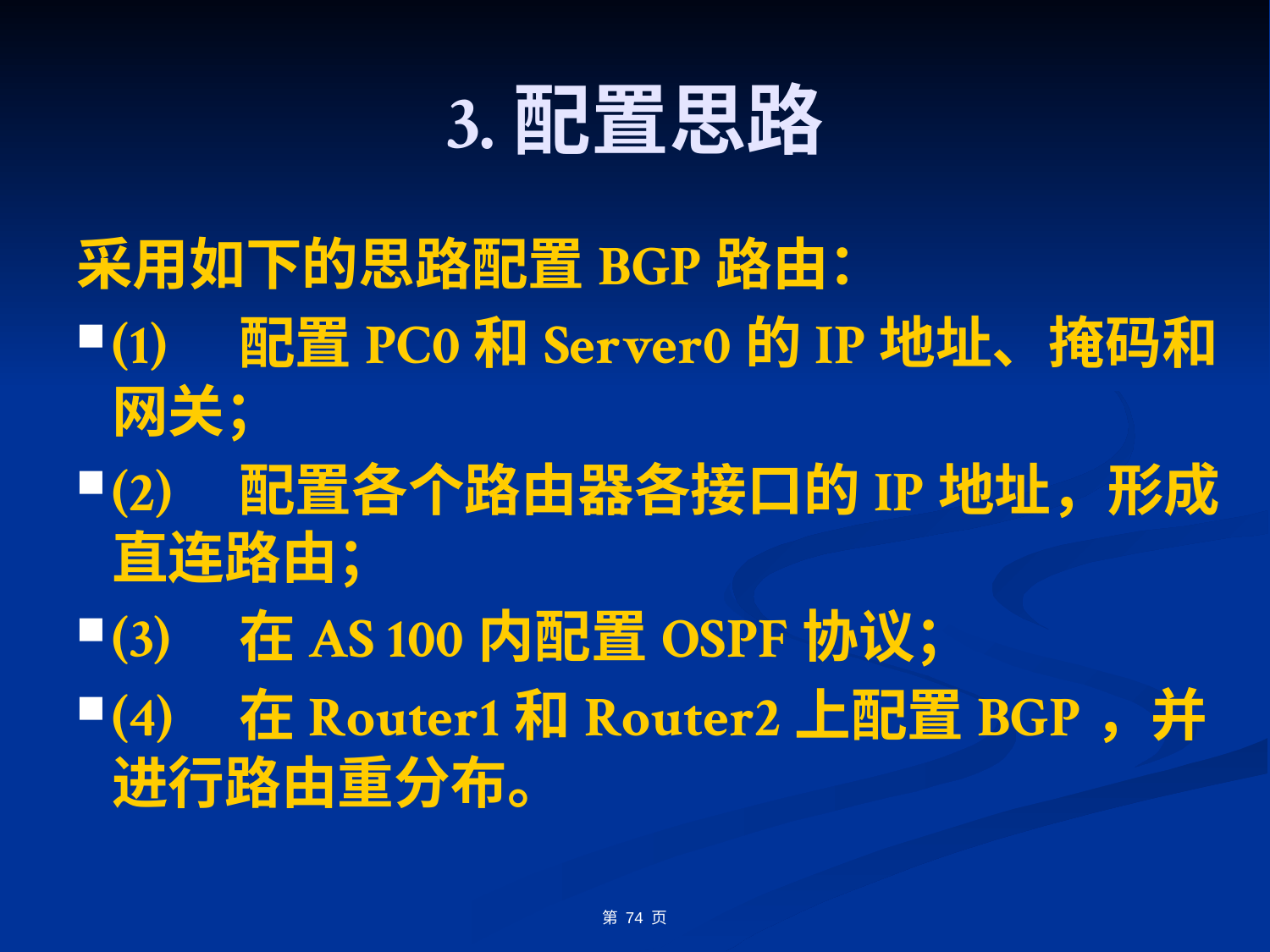

# 3.配置思路
采用如下的思路配置BGP路由：
(1)	配置PC0和Server0的IP地址、掩码和网关；
(2)	配置各个路由器各接口的IP地址，形成直连路由；
(3)	在AS 100内配置OSPF协议；
(4)	在Router1和Router2上配置BGP，并进行路由重分布。
第 74 页